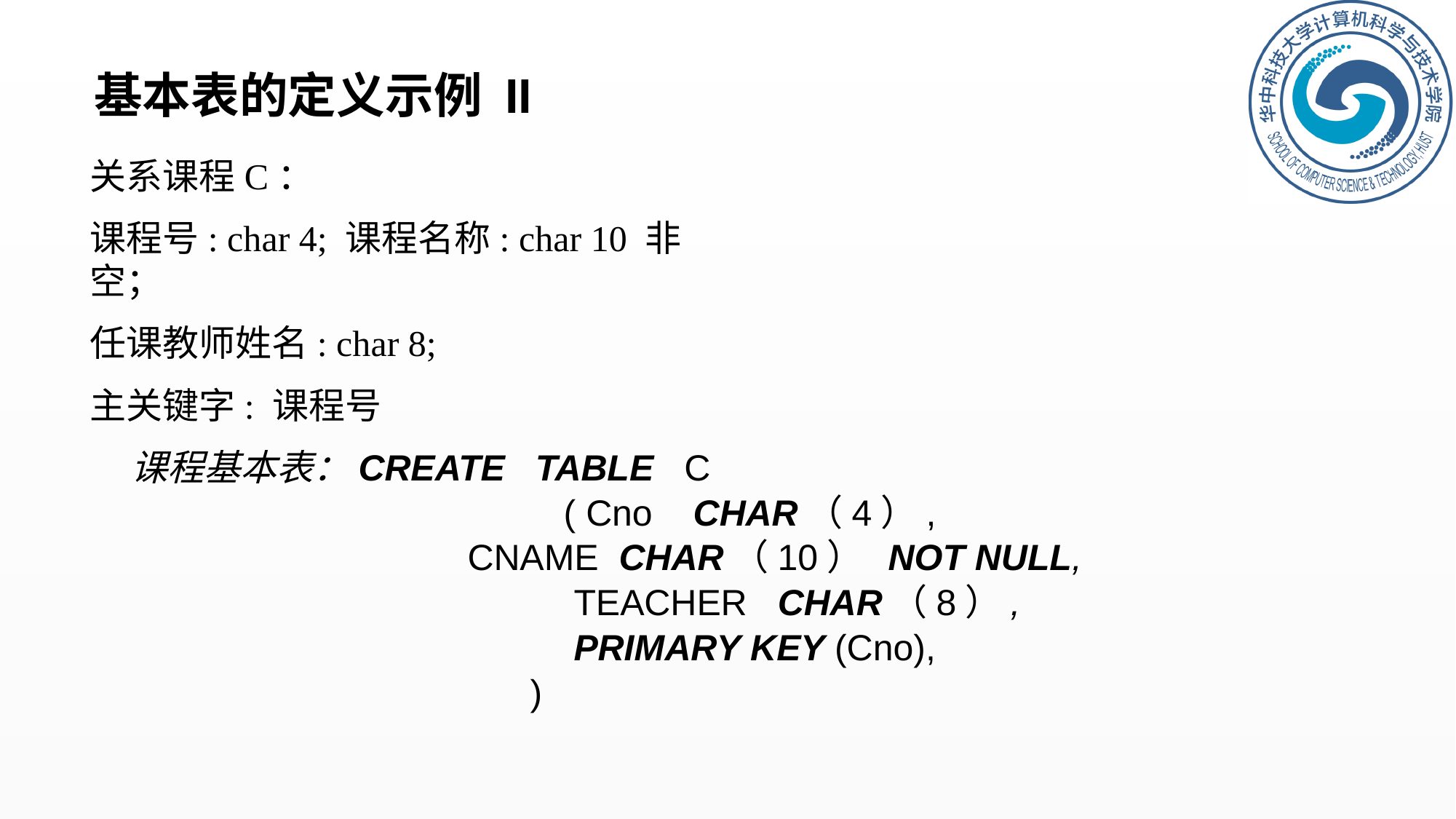

# 基本表的定义示例 II
关系课程C：
课程号: char 4; 课程名称: char 10 非空；
任课教师姓名: char 8;
主关键字: 课程号
课程基本表：CREATE   TABLE   C
			                   ( Cno    CHAR（4）,
                                 CNAME  CHAR（10）  NOT NULL,
			                    TEACHER   CHAR（8）,
			                    PRIMARY KEY (Cno),
		                  	     )